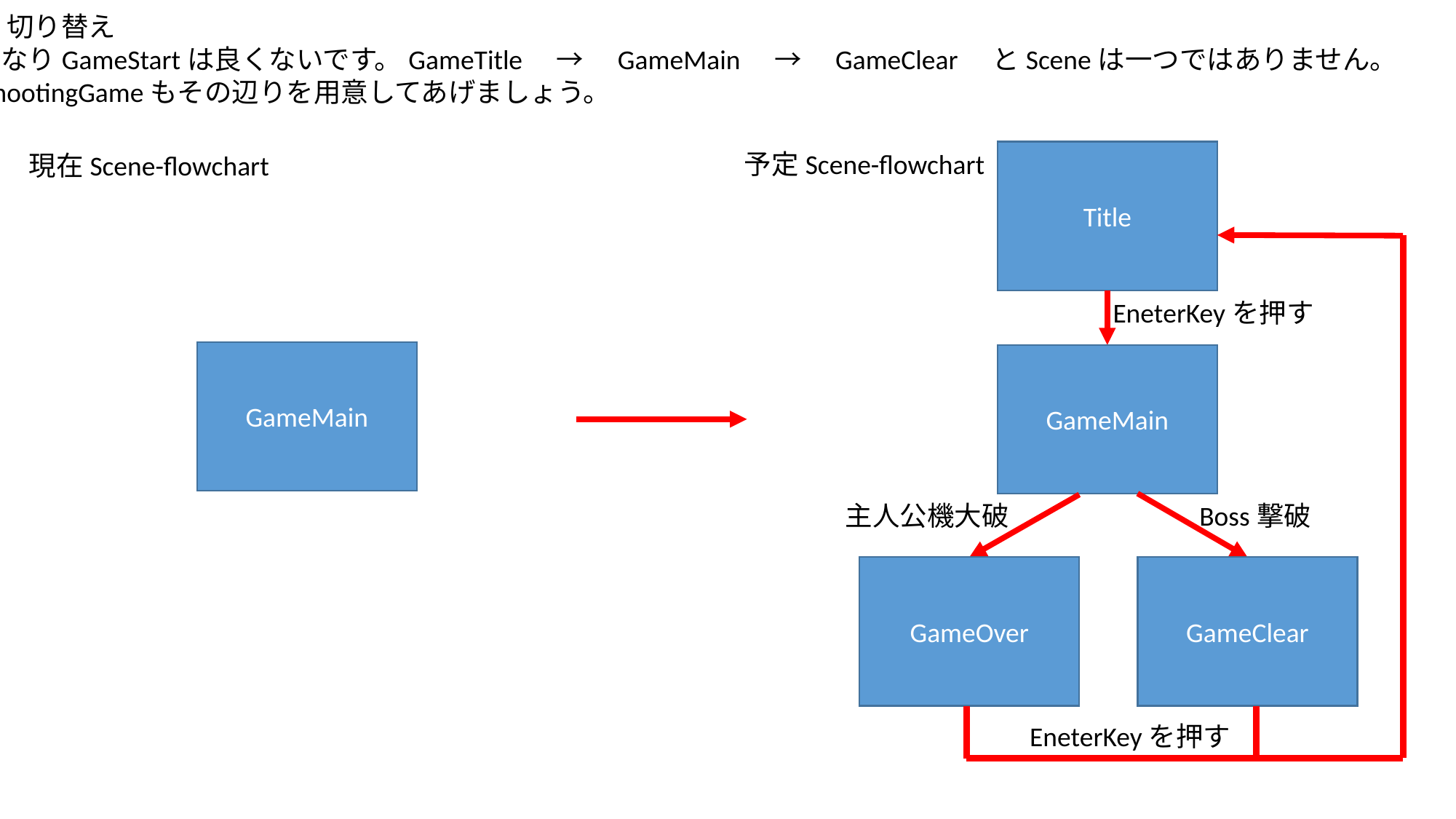

・Scene切り替え
　いきなりGameStartは良くないです。GameTitle　→　GameMain　→　GameClear　とSceneは一つではありません。
このShootingGameもその辺りを用意してあげましょう。
予定Scene-flowchart
Title
現在Scene-flowchart
EneterKeyを押す
GameMain
GameMain
Boss撃破
主人公機大破
GameOver
GameClear
EneterKeyを押す